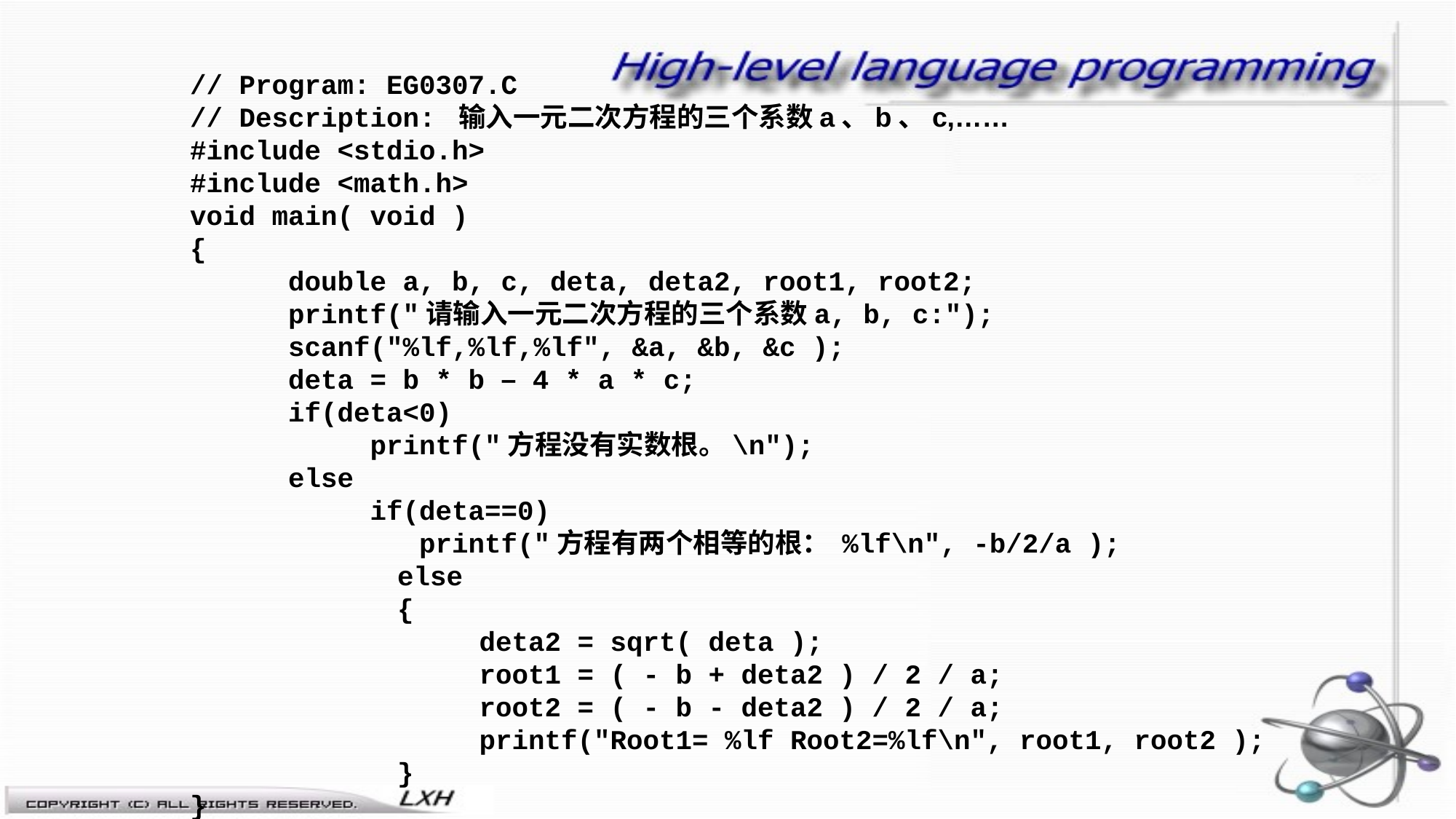

// Program: EG0307.C
// Description: 输入一元二次方程的三个系数a、b、c,……
#include <stdio.h>
#include <math.h>
void main( void )
{
      double a, b, c, deta, deta2, root1, root2;
      printf("请输入一元二次方程的三个系数a, b, c:");
      scanf("%lf,%lf,%lf", &a, &b, &c );
      deta = b * b – 4 * a * c;
      if(deta<0)
           printf("方程没有实数根。\n");
      else
           if(deta==0)
              printf("方程有两个相等的根： %lf\n", -b/2/a );
      else
      {
           deta2 = sqrt( deta );
           root1 = ( - b + deta2 ) / 2 / a;
           root2 = ( - b - deta2 ) / 2 / a;
           printf("Root1= %lf Root2=%lf\n", root1, root2 );
      }
}